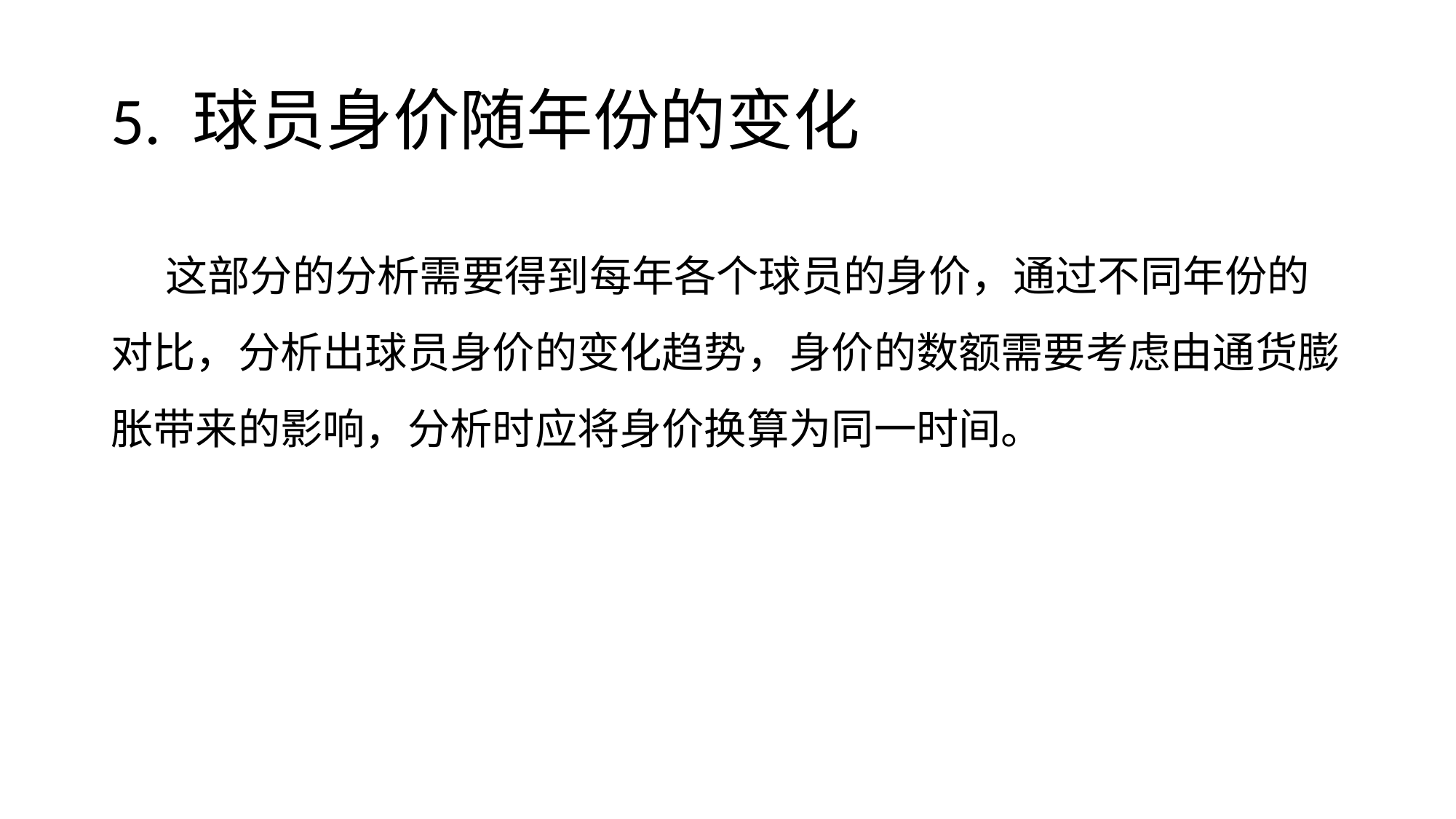

# 5. 球员身价随年份的变化
这部分的分析需要得到每年各个球员的身价，通过不同年份的对比，分析出球员身价的变化趋势，身价的数额需要考虑由通货膨胀带来的影响，分析时应将身价换算为同一时间。